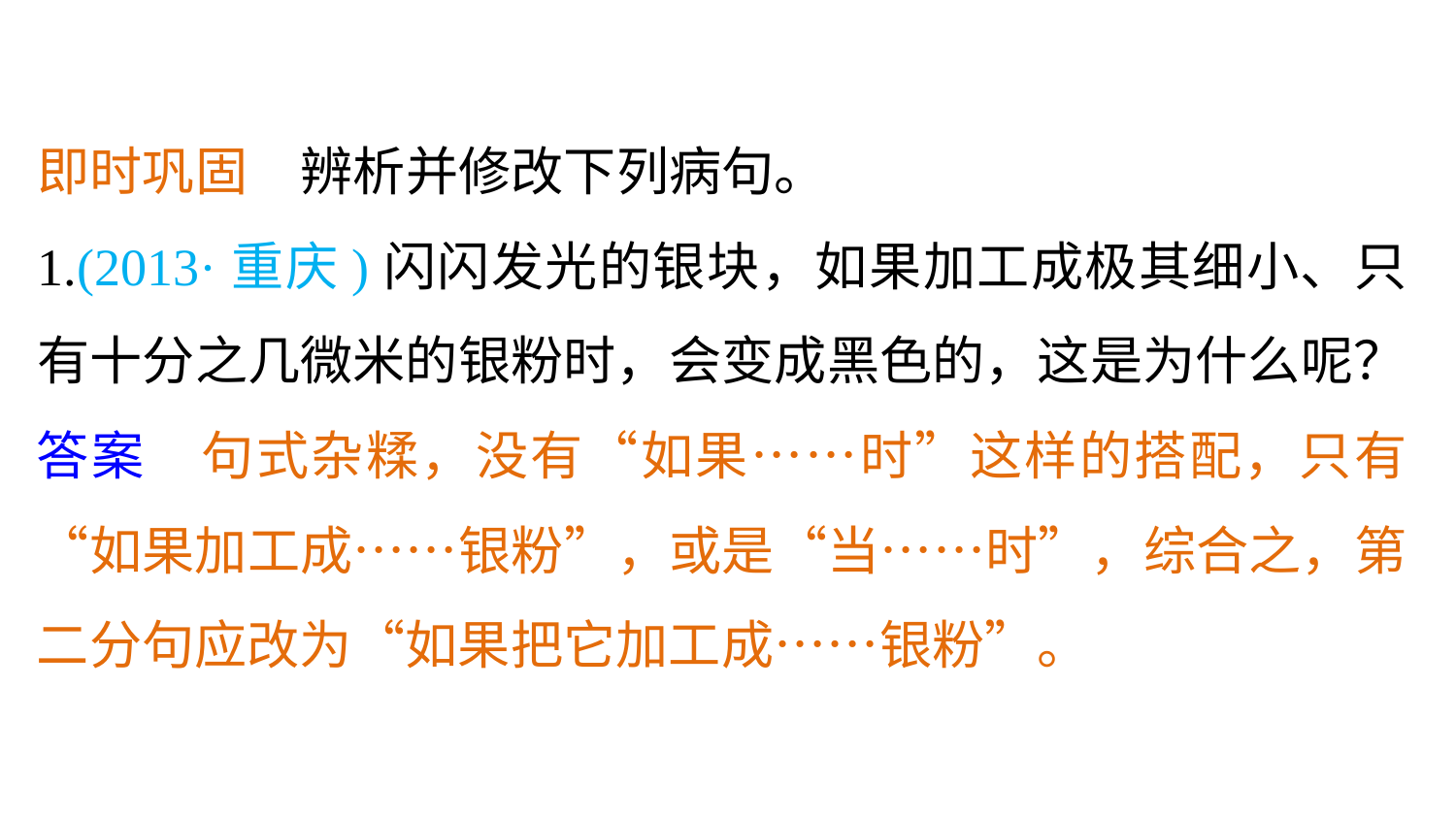

即时巩固　辨析并修改下列病句。
1.(2013·重庆)闪闪发光的银块，如果加工成极其细小、只有十分之几微米的银粉时，会变成黑色的，这是为什么呢？
答案　句式杂糅，没有“如果……时”这样的搭配，只有“如果加工成……银粉”，或是“当……时”，综合之，第二分句应改为“如果把它加工成……银粉”。